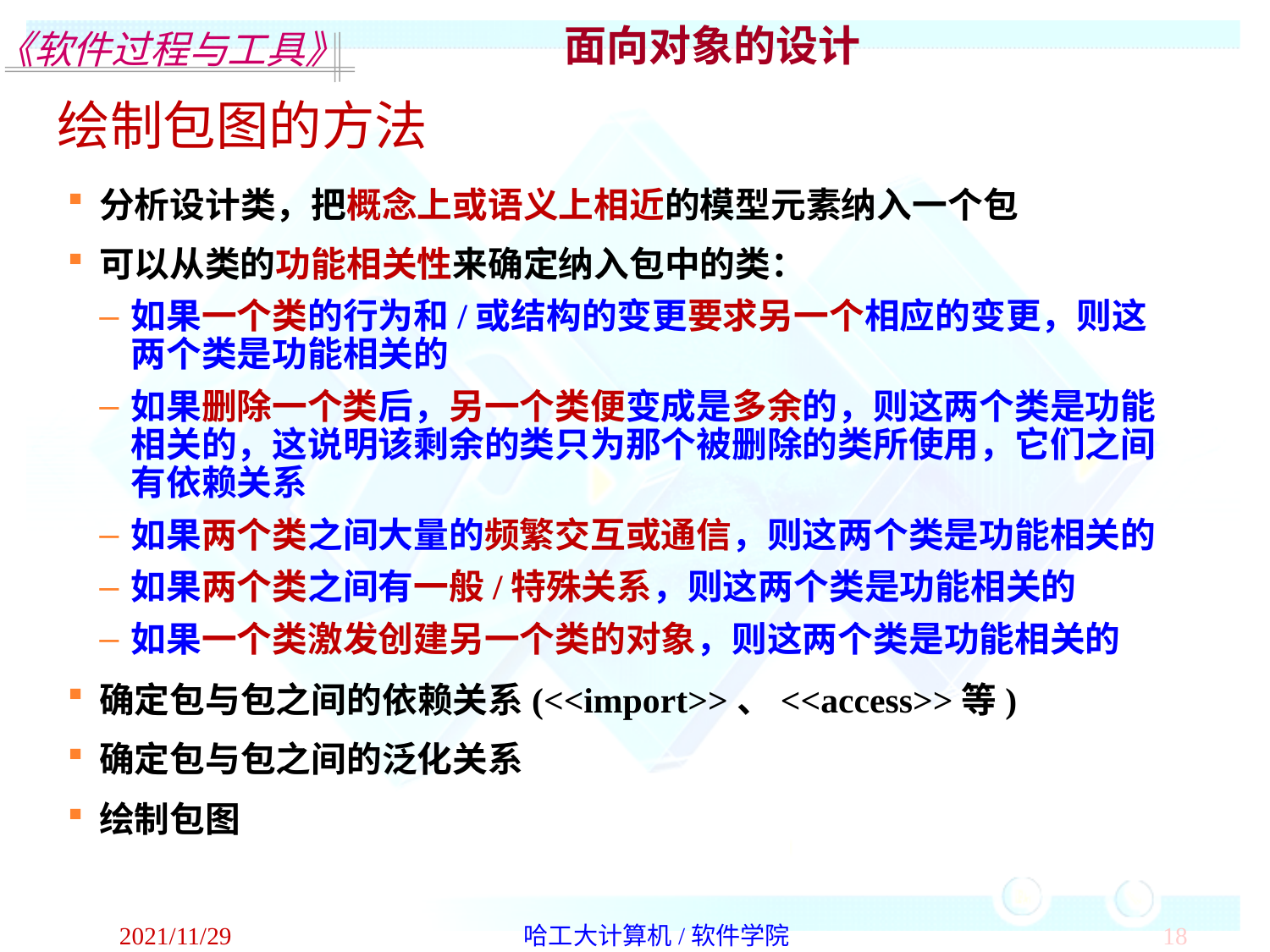

面向对象的设计
绘制包图的方法
分析设计类，把概念上或语义上相近的模型元素纳入一个包
可以从类的功能相关性来确定纳入包中的类：
如果一个类的行为和/或结构的变更要求另一个相应的变更，则这两个类是功能相关的
如果删除一个类后，另一个类便变成是多余的，则这两个类是功能相关的，这说明该剩余的类只为那个被删除的类所使用，它们之间有依赖关系
如果两个类之间大量的频繁交互或通信，则这两个类是功能相关的
如果两个类之间有一般/特殊关系，则这两个类是功能相关的
如果一个类激发创建另一个类的对象，则这两个类是功能相关的
确定包与包之间的依赖关系(<<import>>、<<access>>等)
确定包与包之间的泛化关系
绘制包图